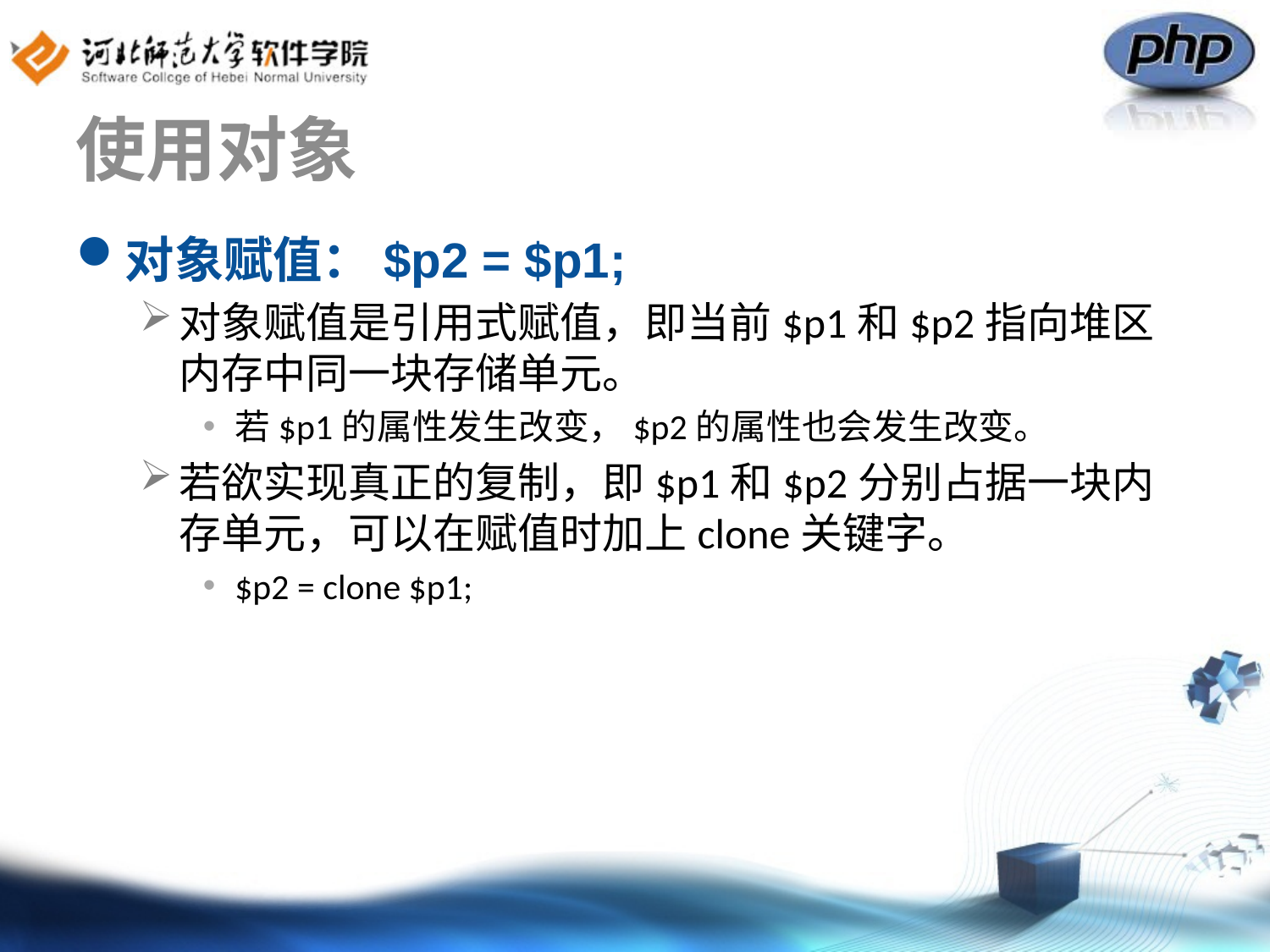

# 使用对象
对象赋值：$p2 = $p1;
对象赋值是引用式赋值，即当前$p1和$p2指向堆区内存中同一块存储单元。
若$p1的属性发生改变，$p2的属性也会发生改变。
若欲实现真正的复制，即$p1和$p2分别占据一块内存单元，可以在赋值时加上clone关键字。
$p2 = clone $p1;